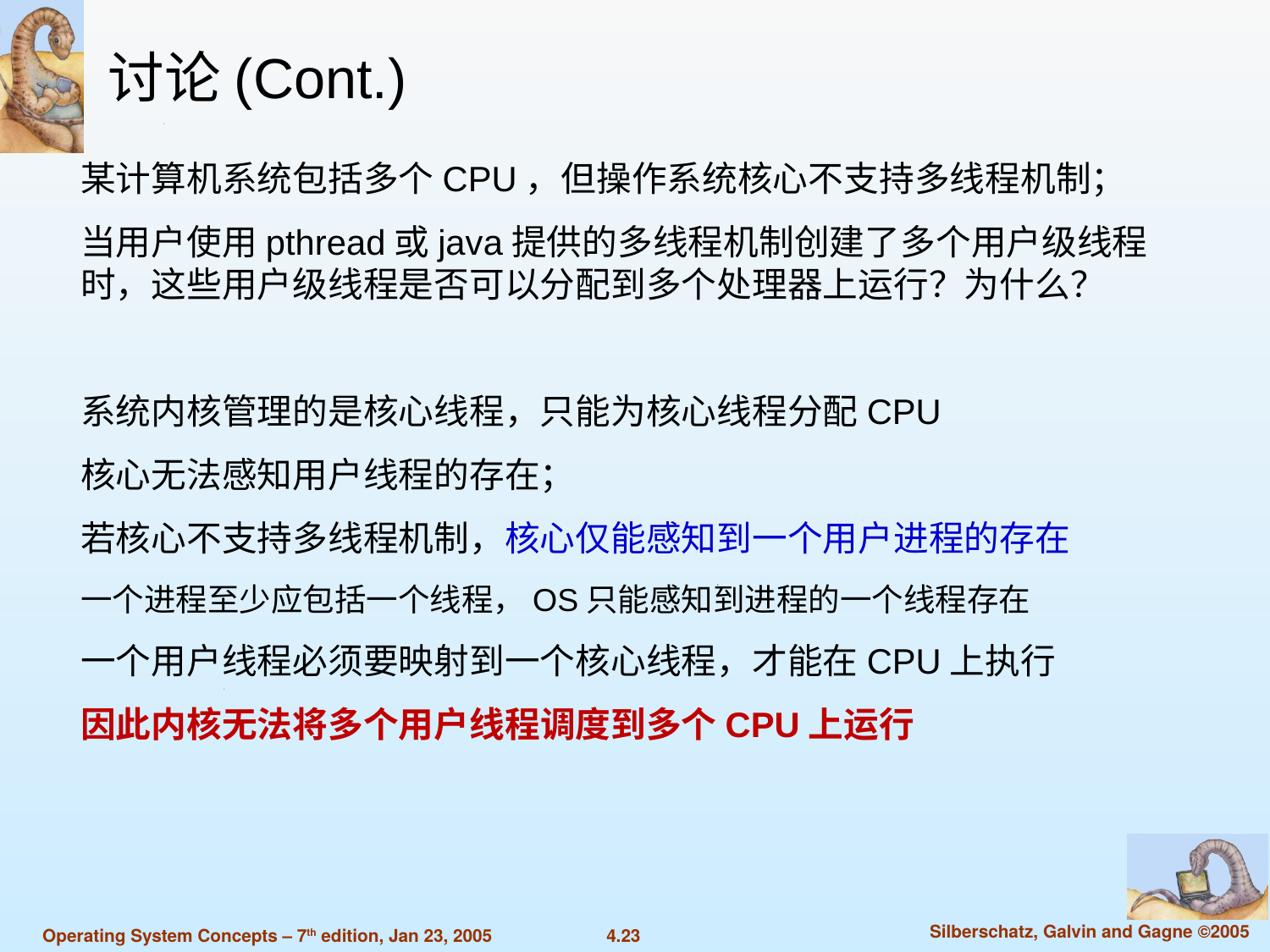

讨论(Cont.)
某计算机系统包括多个CPU，但操作系统核心不支持多线程机制；
当用户使用pthread或java提供的多线程机制创建了多个用户级线程时，这些用户级线程是否可以分配到多个处理器上运行？为什么？

系统内核管理的是核心线程，只能为核心线程分配CPU
核心无法感知用户线程的存在；
若核心不支持多线程机制，核心仅能感知到一个用户进程的存在
一个进程至少应包括一个线程，OS只能感知到进程的一个线程存在
一个用户线程必须要映射到一个核心线程，才能在CPU上执行
因此内核无法将多个用户线程调度到多个CPU上运行